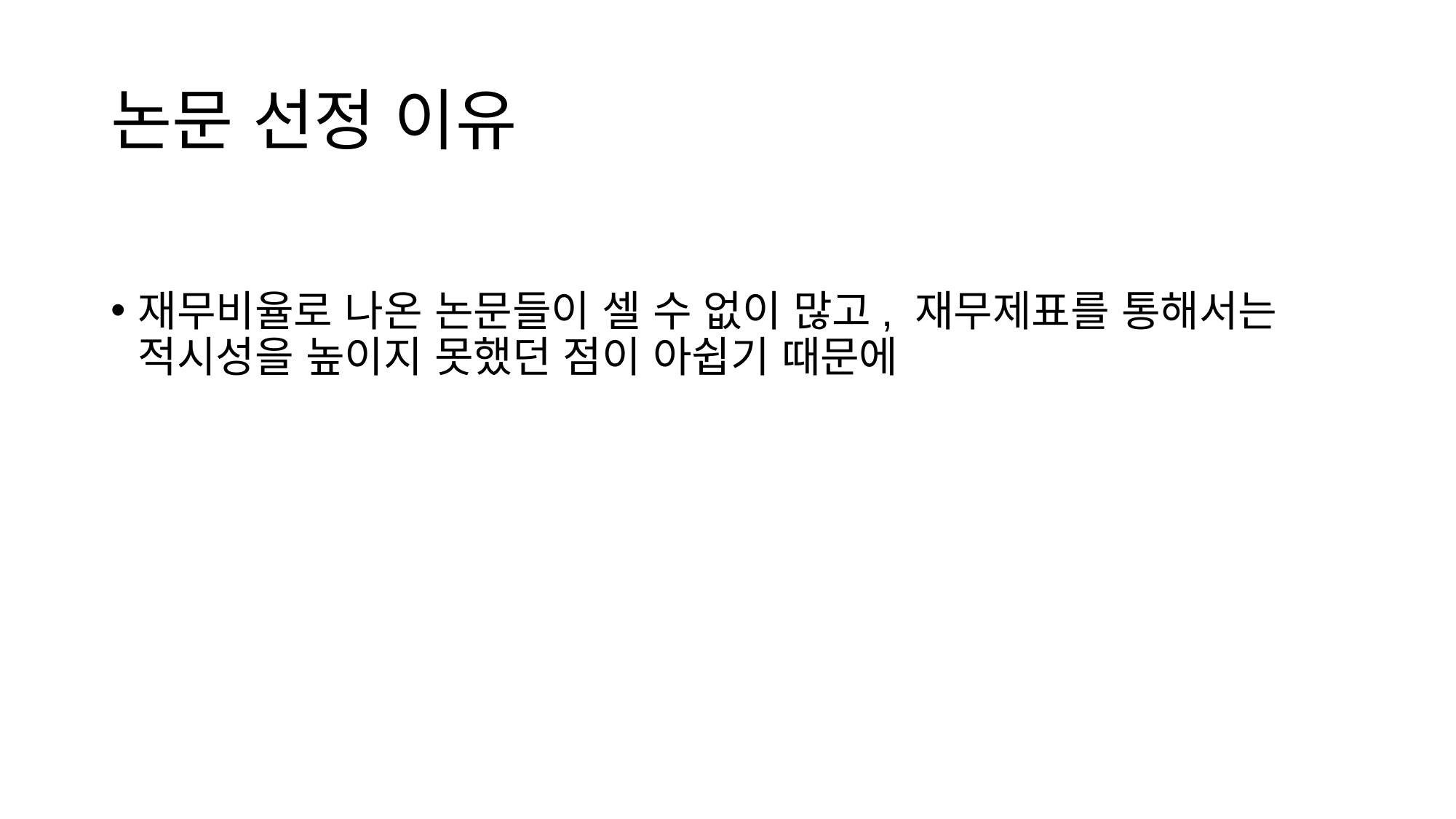

# 논문 선정 이유

재무비율로 나온 논문들이 셀 수 없이 많고, 재무제표를 통해서는 적시성을 높이지 못했던 점이 아쉽기 때문에